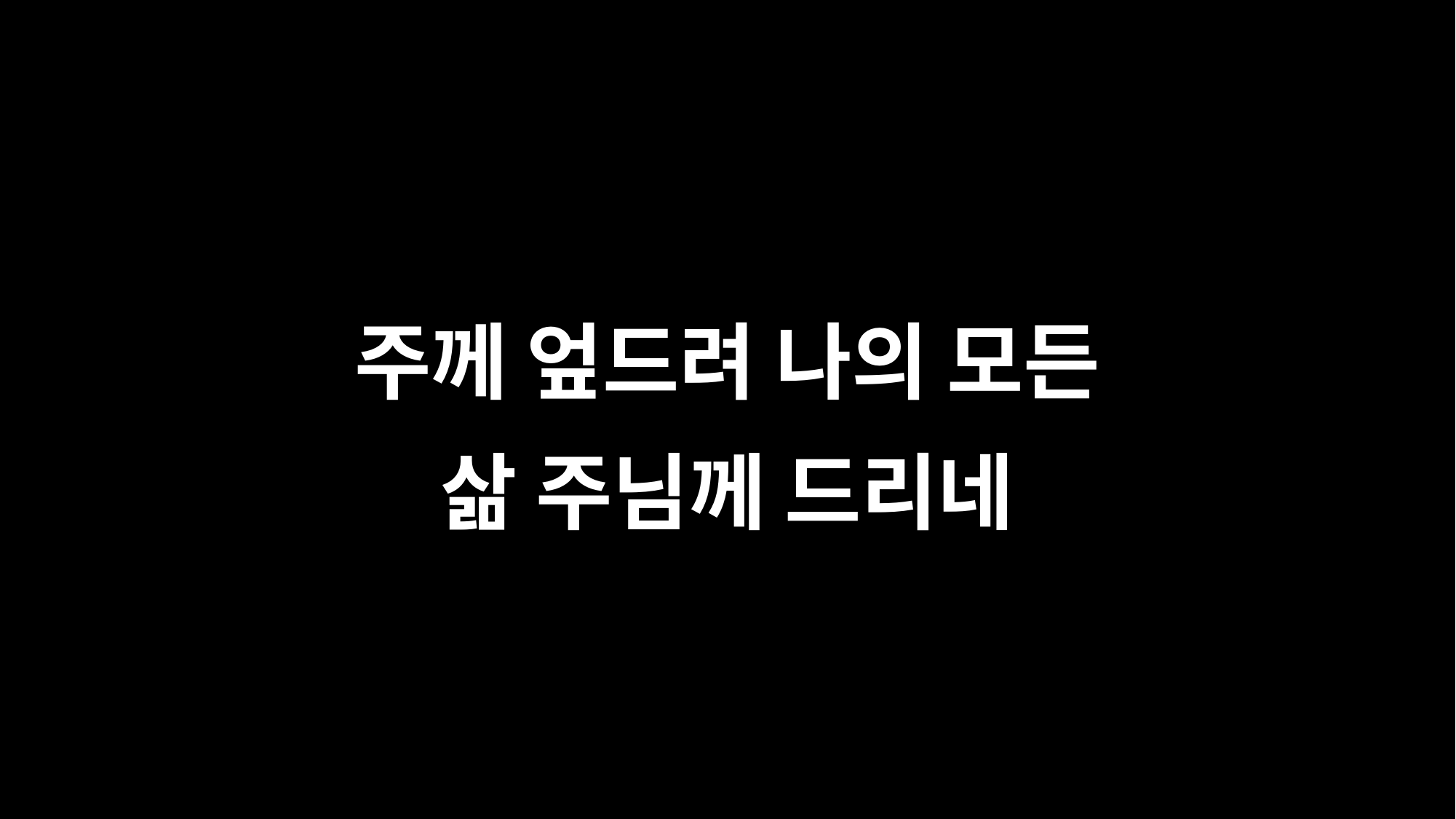

주께 엎드려 나의 모든
삶 주님께 드리네